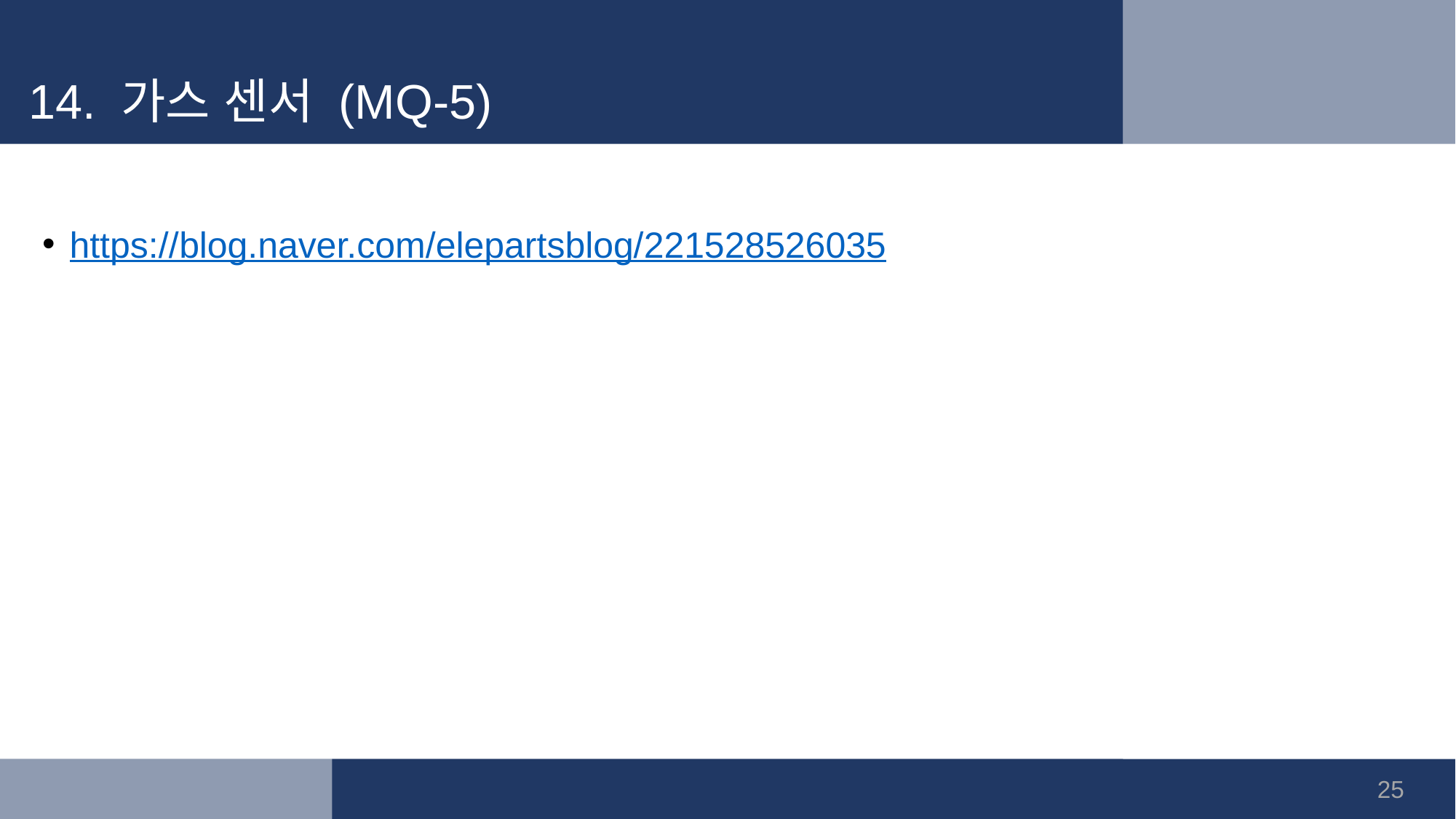

# 14. 가스 센서 (MQ-5)
https://blog.naver.com/elepartsblog/221528526035

25